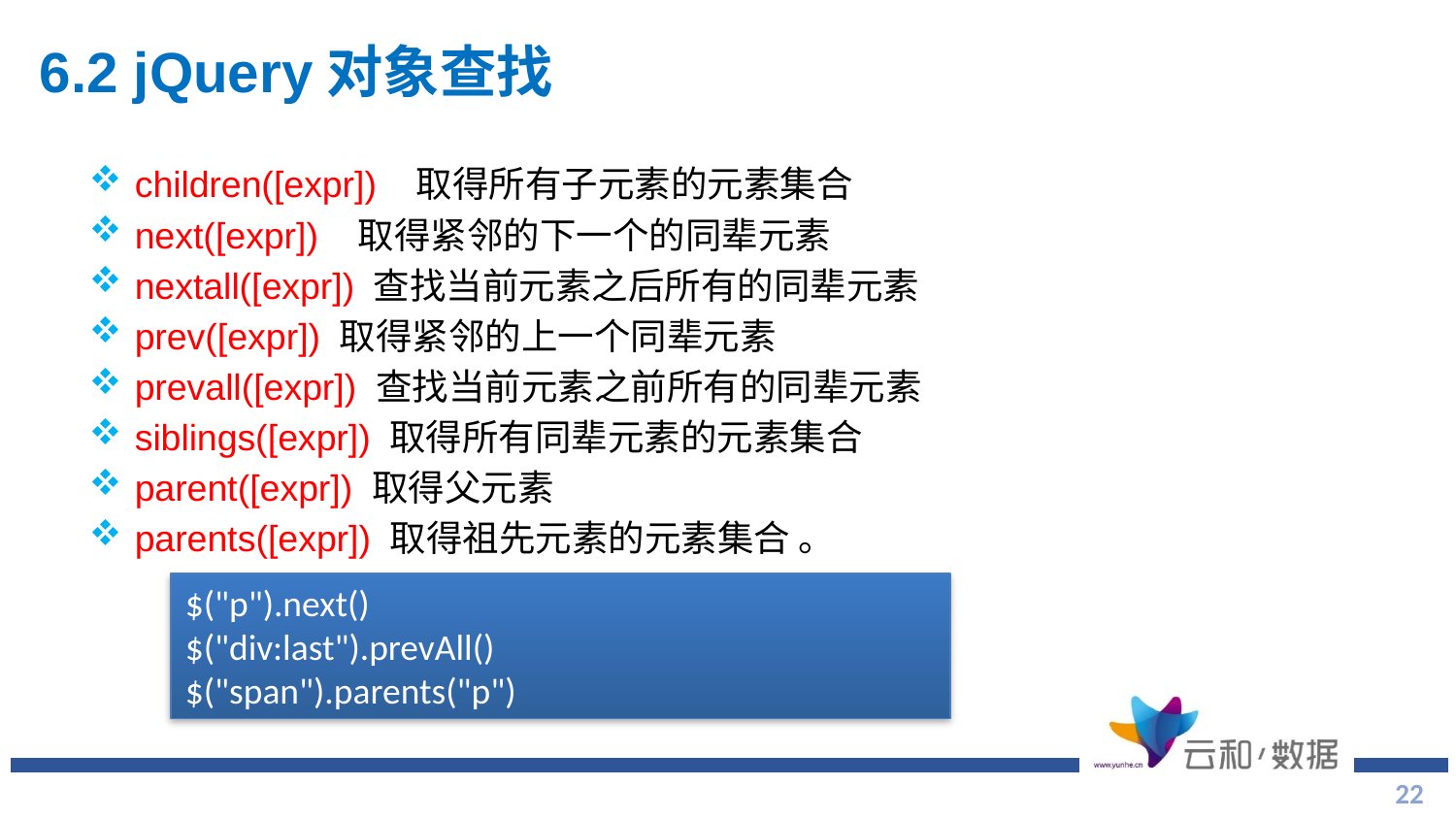

# 6.2 jQuery对象查找
children([expr])   取得所有子元素的元素集合
next([expr])   取得紧邻的下一个的同辈元素
nextall([expr]) 查找当前元素之后所有的同辈元素
prev([expr]) 取得紧邻的上一个同辈元素
prevall([expr]) 查找当前元素之前所有的同辈元素
siblings([expr]) 取得所有同辈元素的元素集合
parent([expr]) 取得父元素
parents([expr]) 取得祖先元素的元素集合 。
$("p").next()
$("div:last").prevAll()
$("span").parents("p")
22